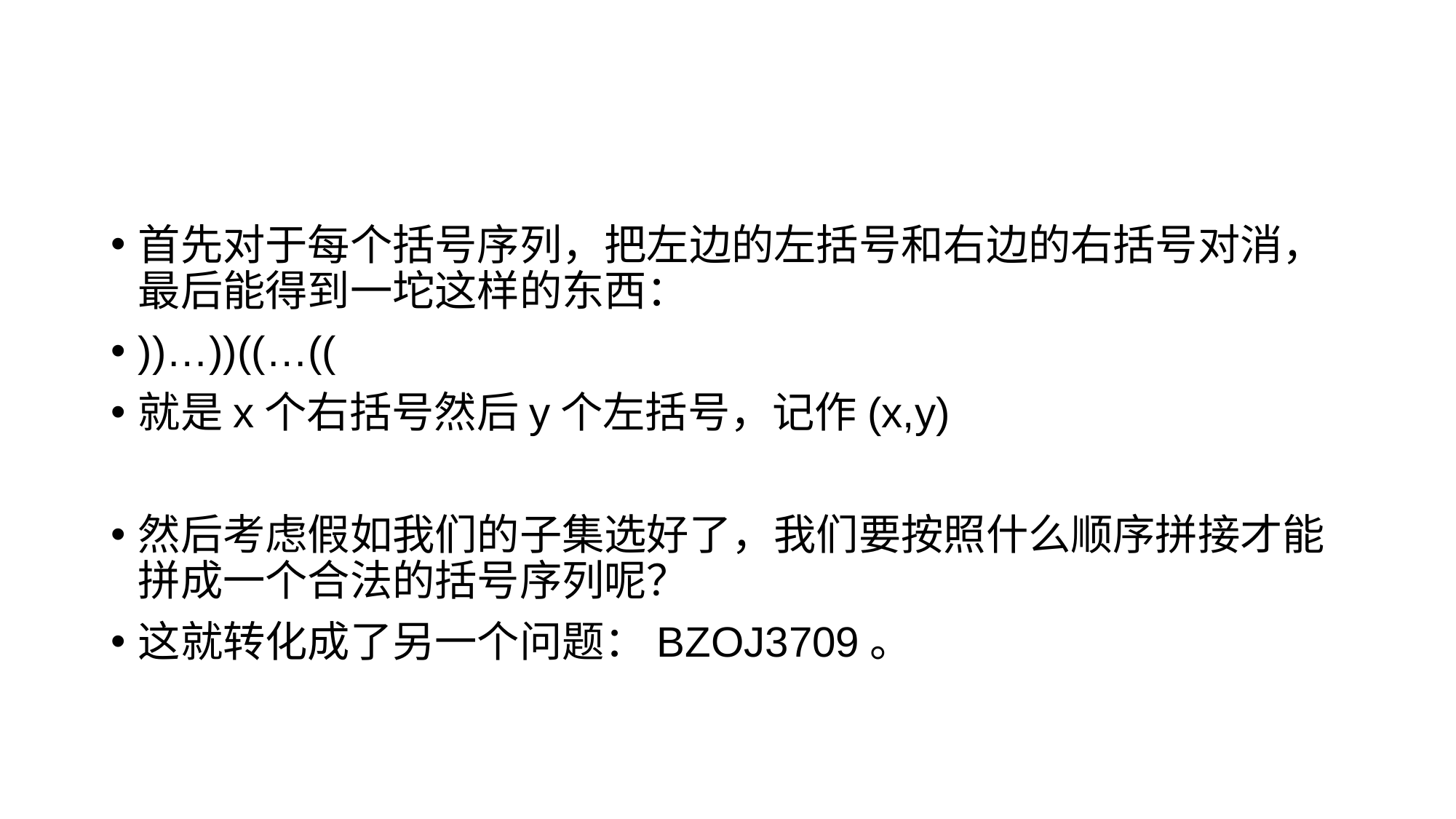

#
首先对于每个括号序列，把左边的左括号和右边的右括号对消，最后能得到一坨这样的东西：
))…))((…((
就是x个右括号然后y个左括号，记作(x,y)

然后考虑假如我们的子集选好了，我们要按照什么顺序拼接才能拼成一个合法的括号序列呢？
这就转化成了另一个问题：BZOJ3709。